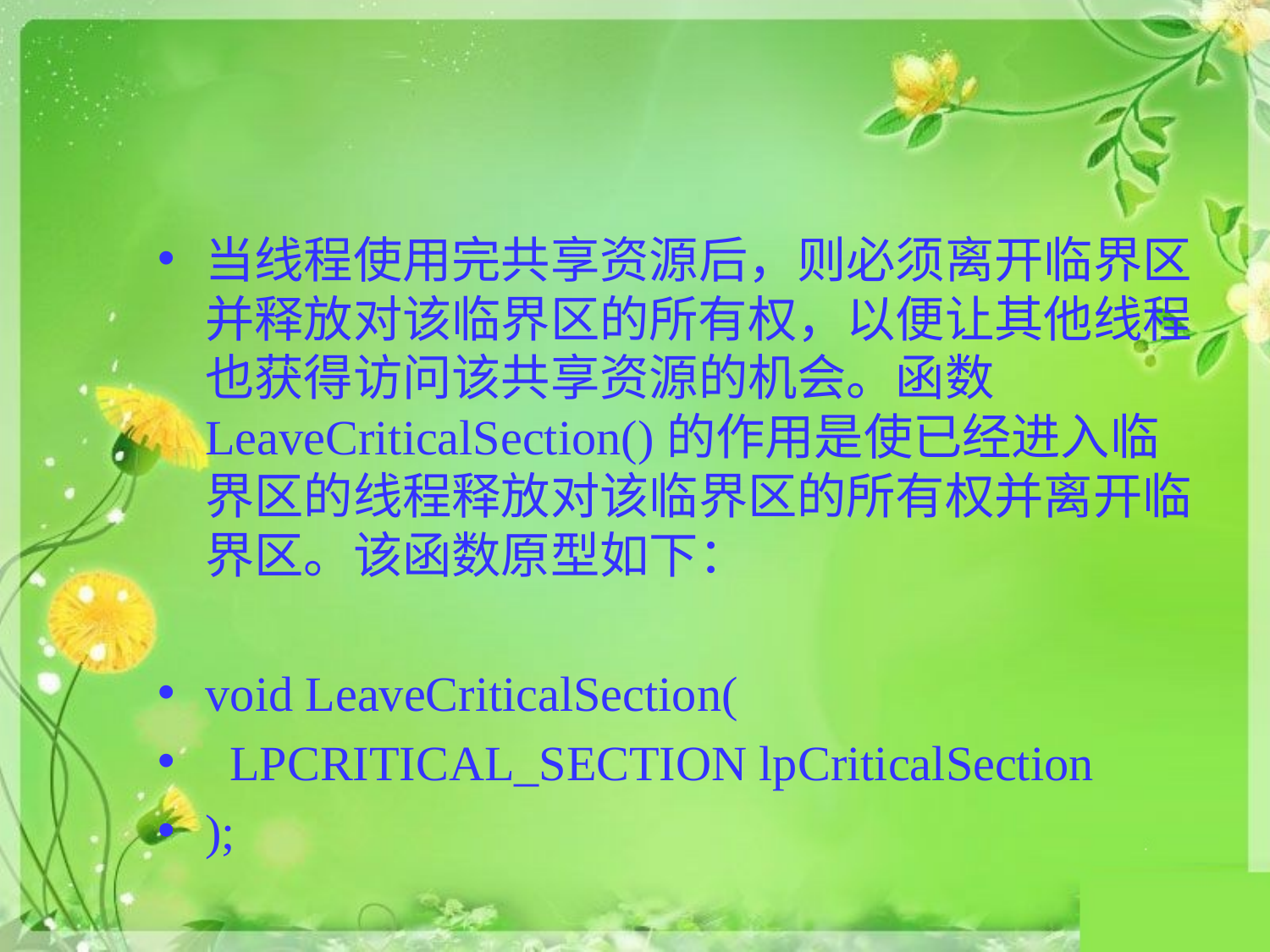

#
当线程使用完共享资源后，则必须离开临界区并释放对该临界区的所有权，以便让其他线程也获得访问该共享资源的机会。函数LeaveCriticalSection()的作用是使已经进入临界区的线程释放对该临界区的所有权并离开临界区。该函数原型如下：

void LeaveCriticalSection(
  LPCRITICAL_SECTION lpCriticalSection
);